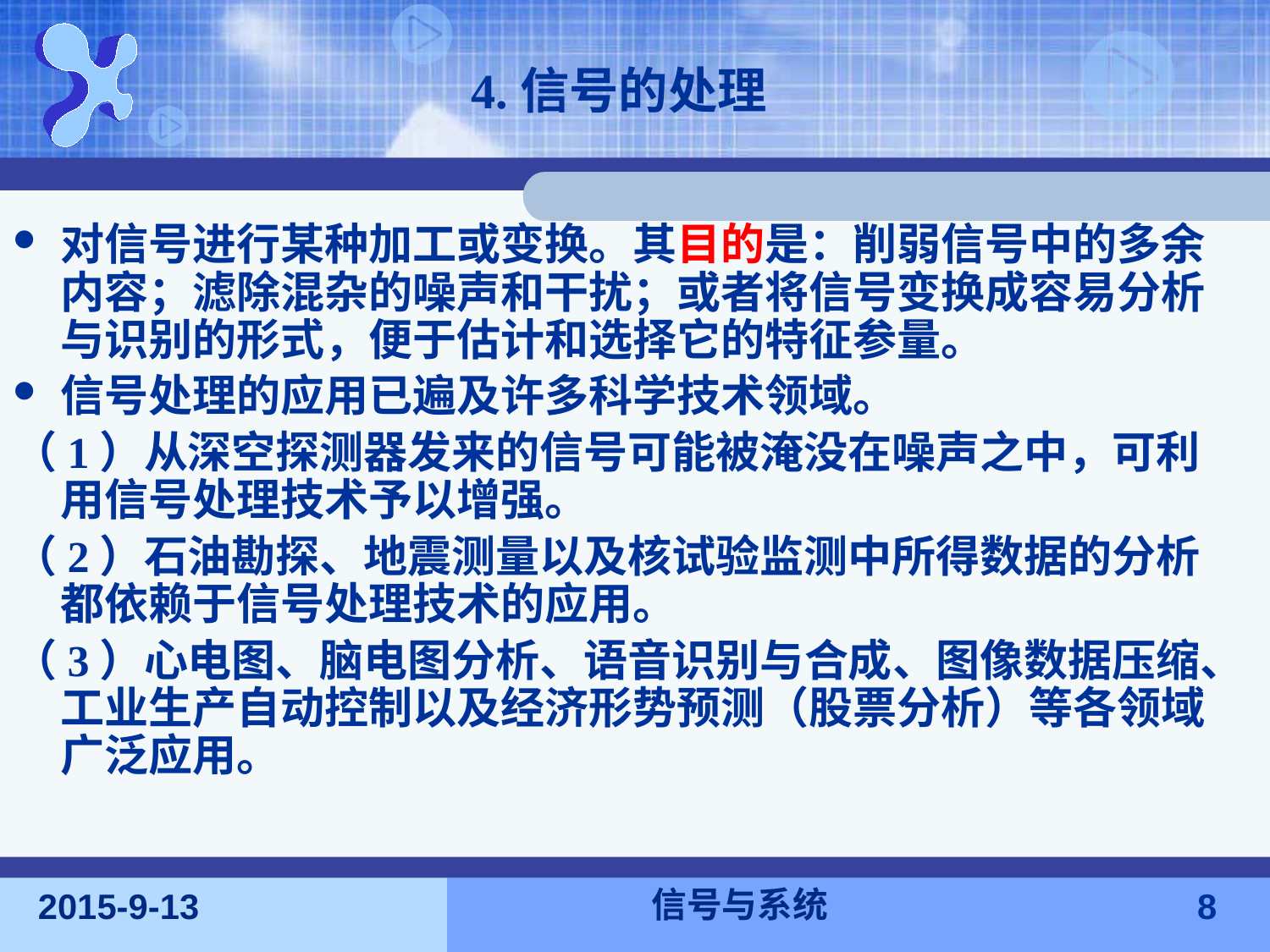

4.信号的处理
对信号进行某种加工或变换。其目的是：削弱信号中的多余内容；滤除混杂的噪声和干扰；或者将信号变换成容易分析与识别的形式，便于估计和选择它的特征参量。
信号处理的应用已遍及许多科学技术领域。
（1）从深空探测器发来的信号可能被淹没在噪声之中，可利用信号处理技术予以增强。
（2）石油勘探、地震测量以及核试验监测中所得数据的分析都依赖于信号处理技术的应用。
（3）心电图、脑电图分析、语音识别与合成、图像数据压缩、工业生产自动控制以及经济形势预测（股票分析）等各领域广泛应用。
信号与系统
2015-9-13
8